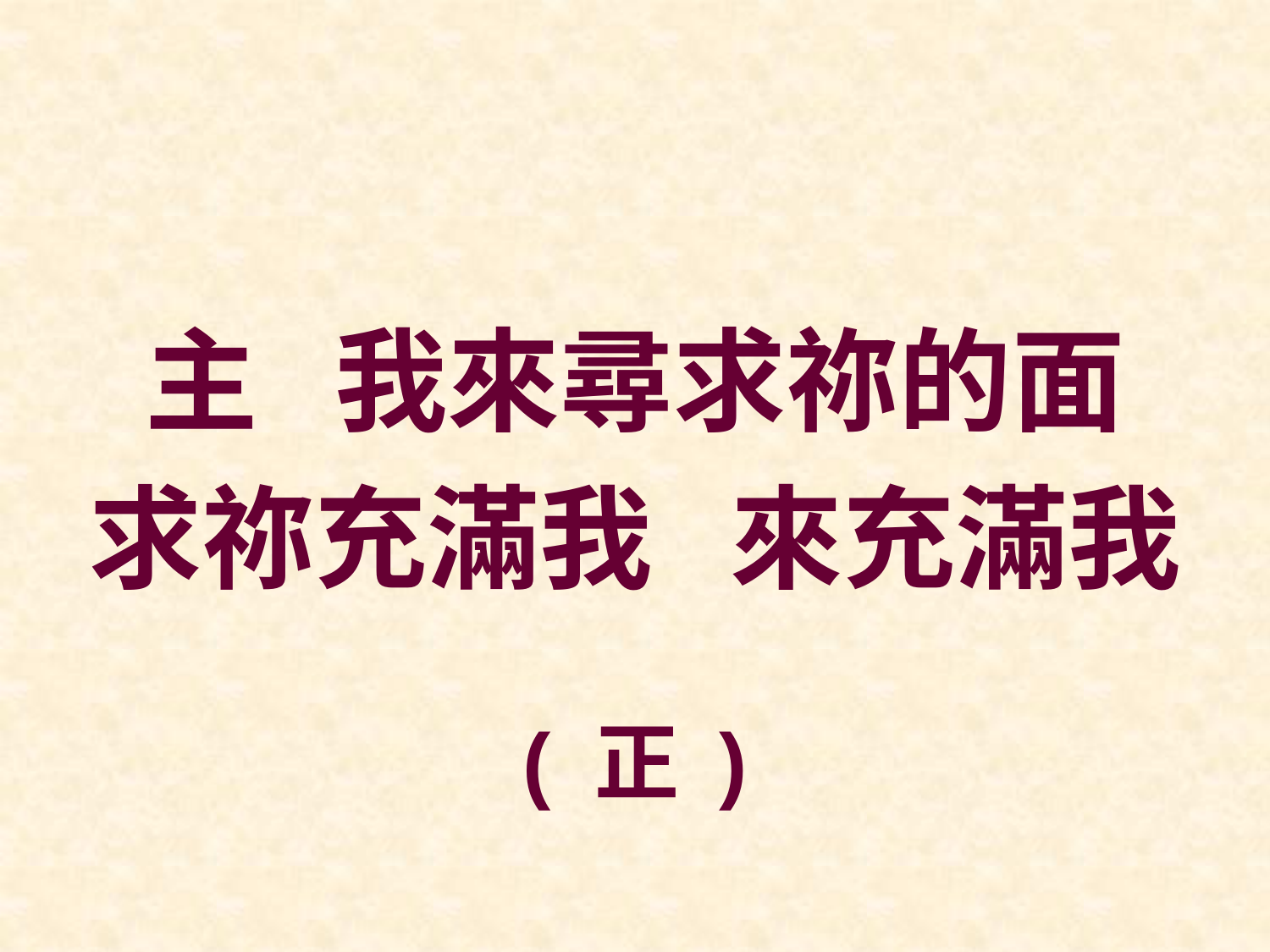

主   我來尋求祢的面
求祢充滿我   來充滿我
( 正 )